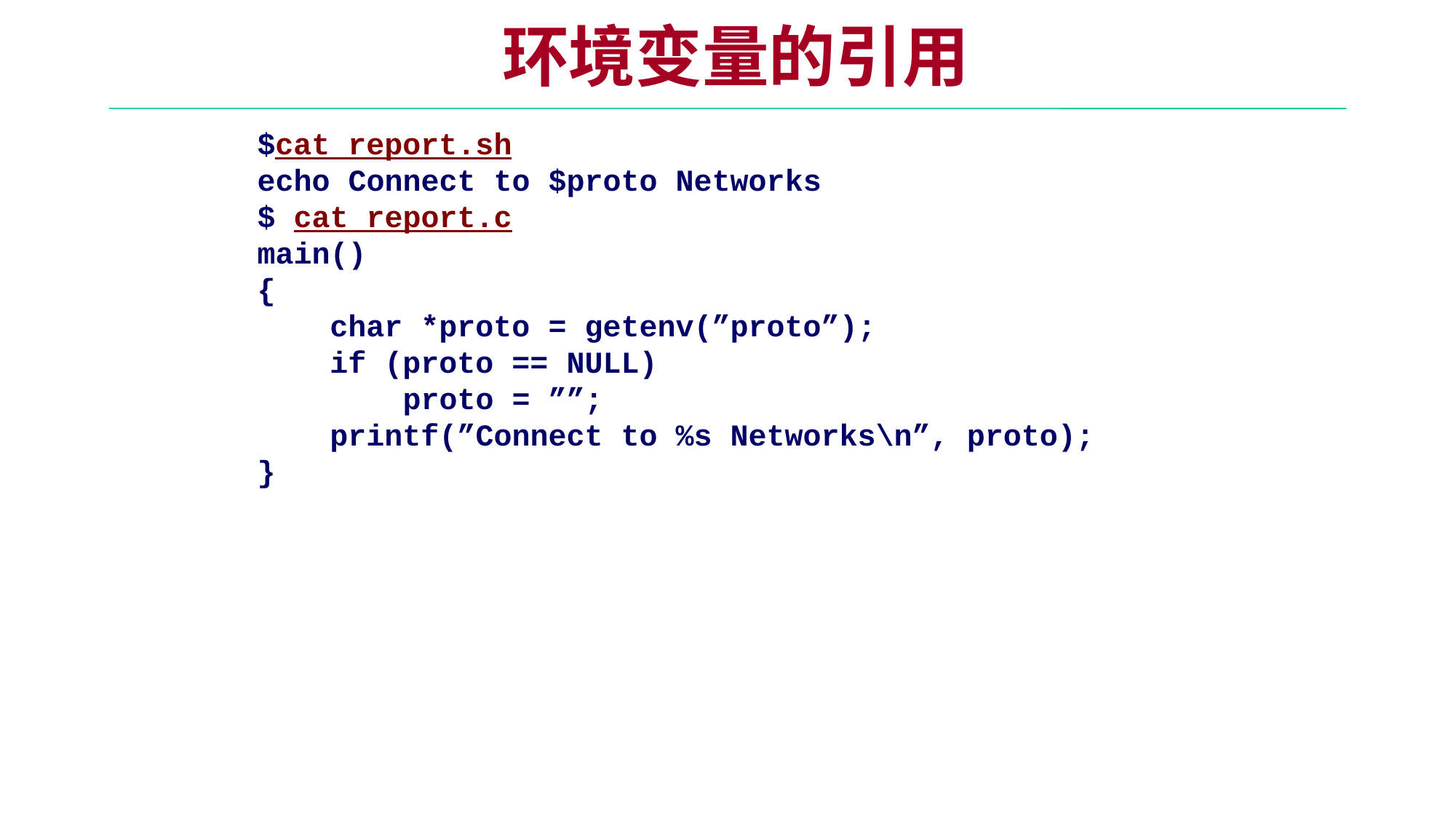

环境变量的引用
$cat report.sh
echo Connect to $proto Networks
$ cat report.c
main()
{
    char *proto = getenv(”proto”);
    if (proto == NULL)
        proto = ””;
    printf(”Connect to %s Networks\n”, proto);
}